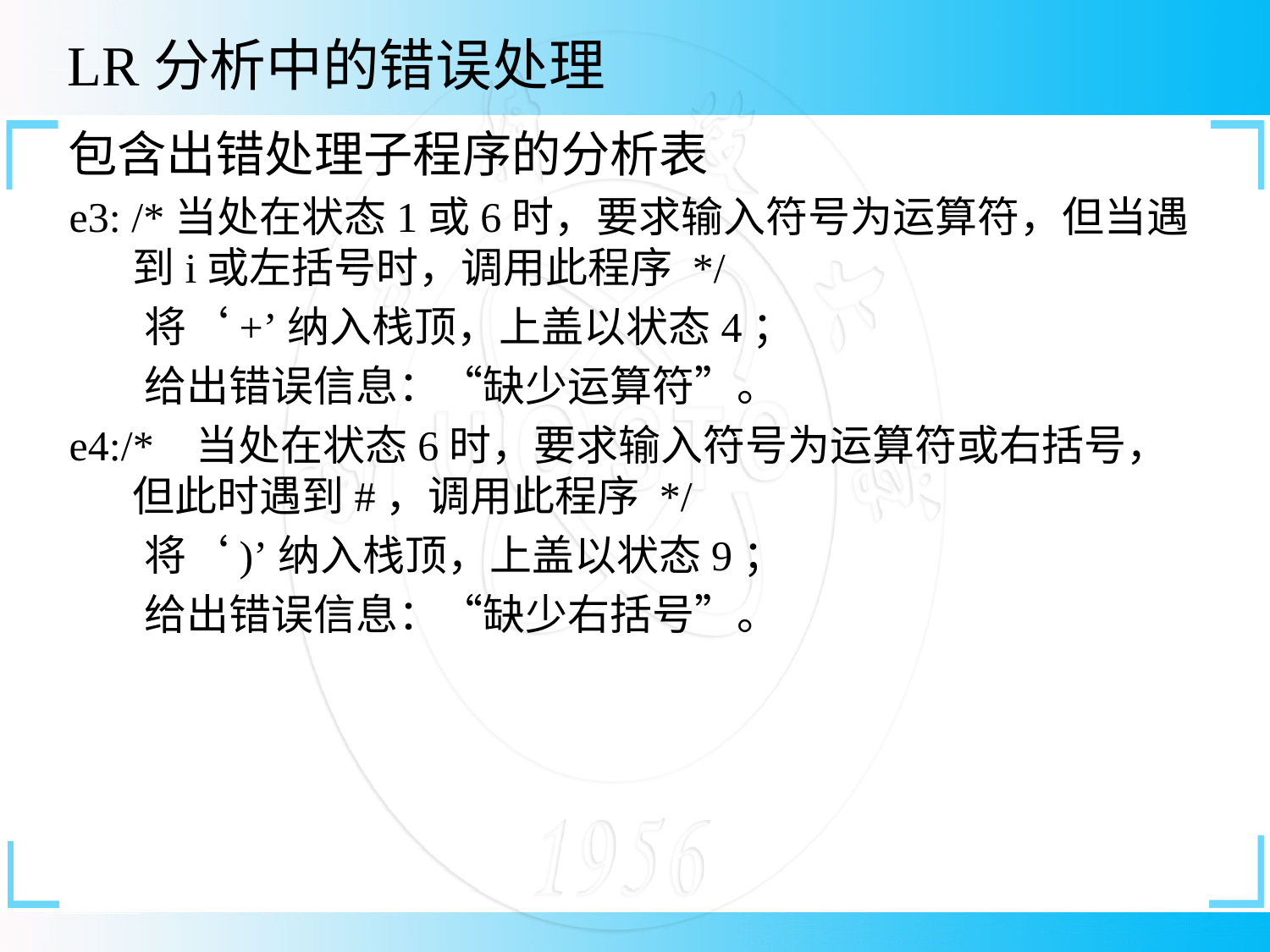

LR分析中的错误处理
包含出错处理子程序的分析表
e3: /*当处在状态1或6时，要求输入符号为运算符，但当遇到i或左括号时，调用此程序 */
       将‘+’纳入栈顶，上盖以状态4；
       给出错误信息：“缺少运算符”。
e4:/*   当处在状态6时，要求输入符号为运算符或右括号，但此时遇到#，调用此程序 */
       将‘)’纳入栈顶，上盖以状态9；
       给出错误信息：“缺少右括号”。